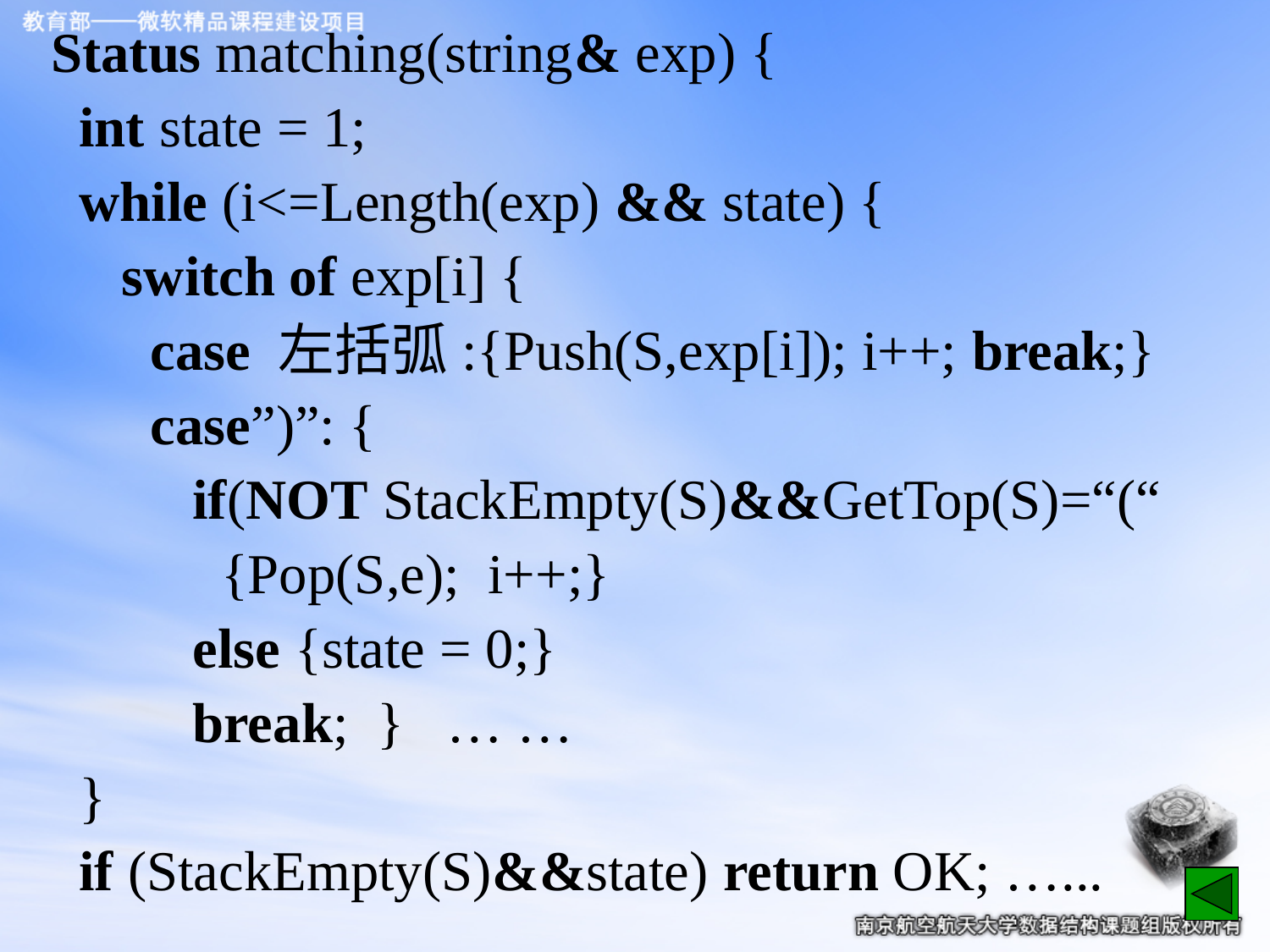

Status matching(string& exp) {
  int state = 1;
  while (i<=Length(exp) && state) {
     switch of exp[i] {
       case 左括弧:{Push(S,exp[i]); i++; break;}
       case”)”: {
          if(NOT StackEmpty(S)&&GetTop(S)=“(“
            {Pop(S,e);  i++;}
          else {state = 0;}
          break;  }   … …
  }
  if (StackEmpty(S)&&state) return OK; …...